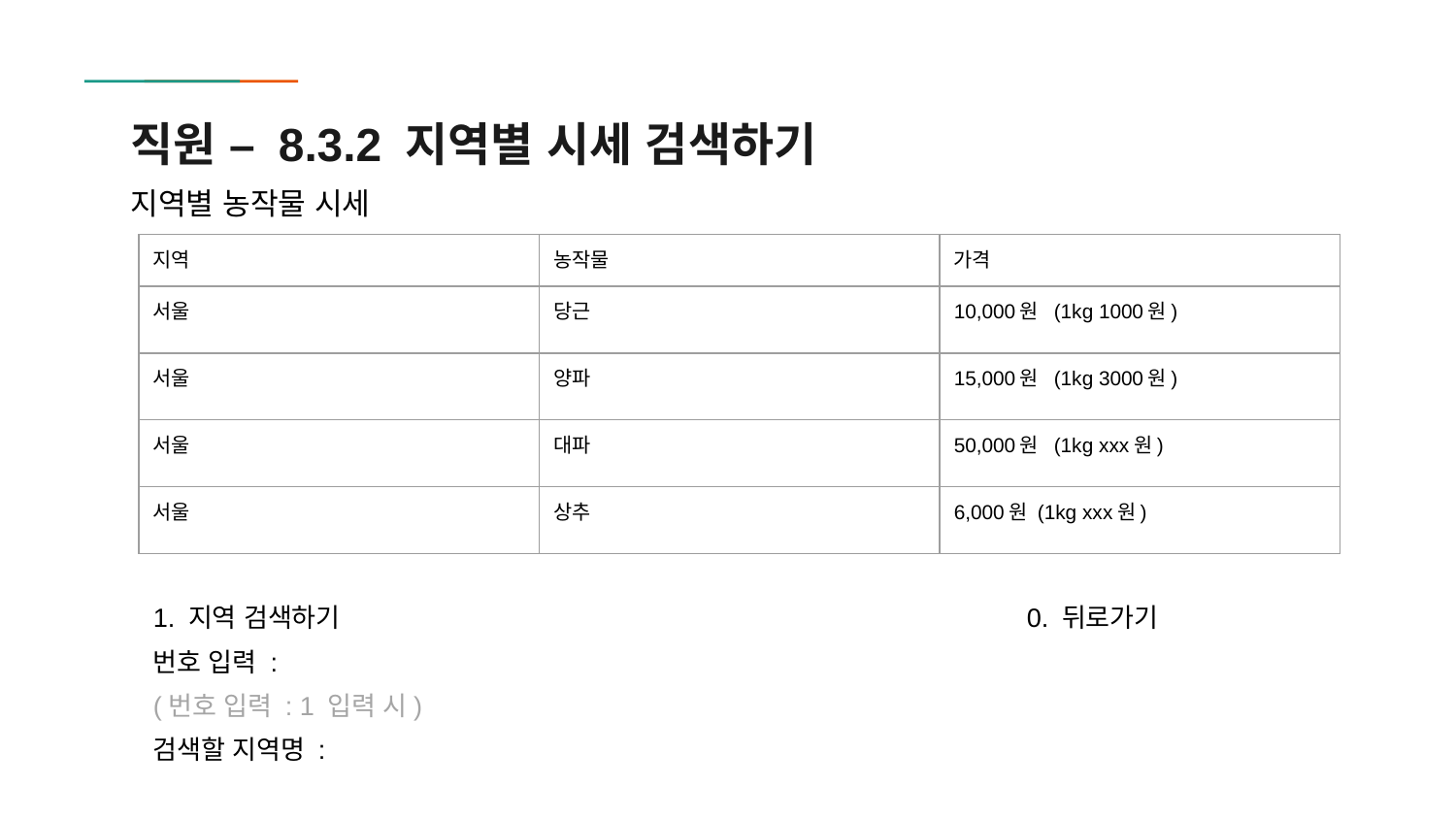

# 직원 – 8.3.2 지역별 시세 검색하기
지역별 농작물 시세
| 지역 | 농작물 | 가격 |
| --- | --- | --- |
| 서울 | 당근 | 10,000원 (1kg 1000원) |
| 서울 | 양파 | 15,000원 (1kg 3000원) |
| 서울 | 대파 | 50,000원 (1kg xxx원) |
| 서울 | 상추 | 6,000원 (1kg xxx원) |
1. 지역 검색하기					0. 뒤로가기
번호 입력 :
(번호 입력 : 1 입력 시)
검색할 지역명 :